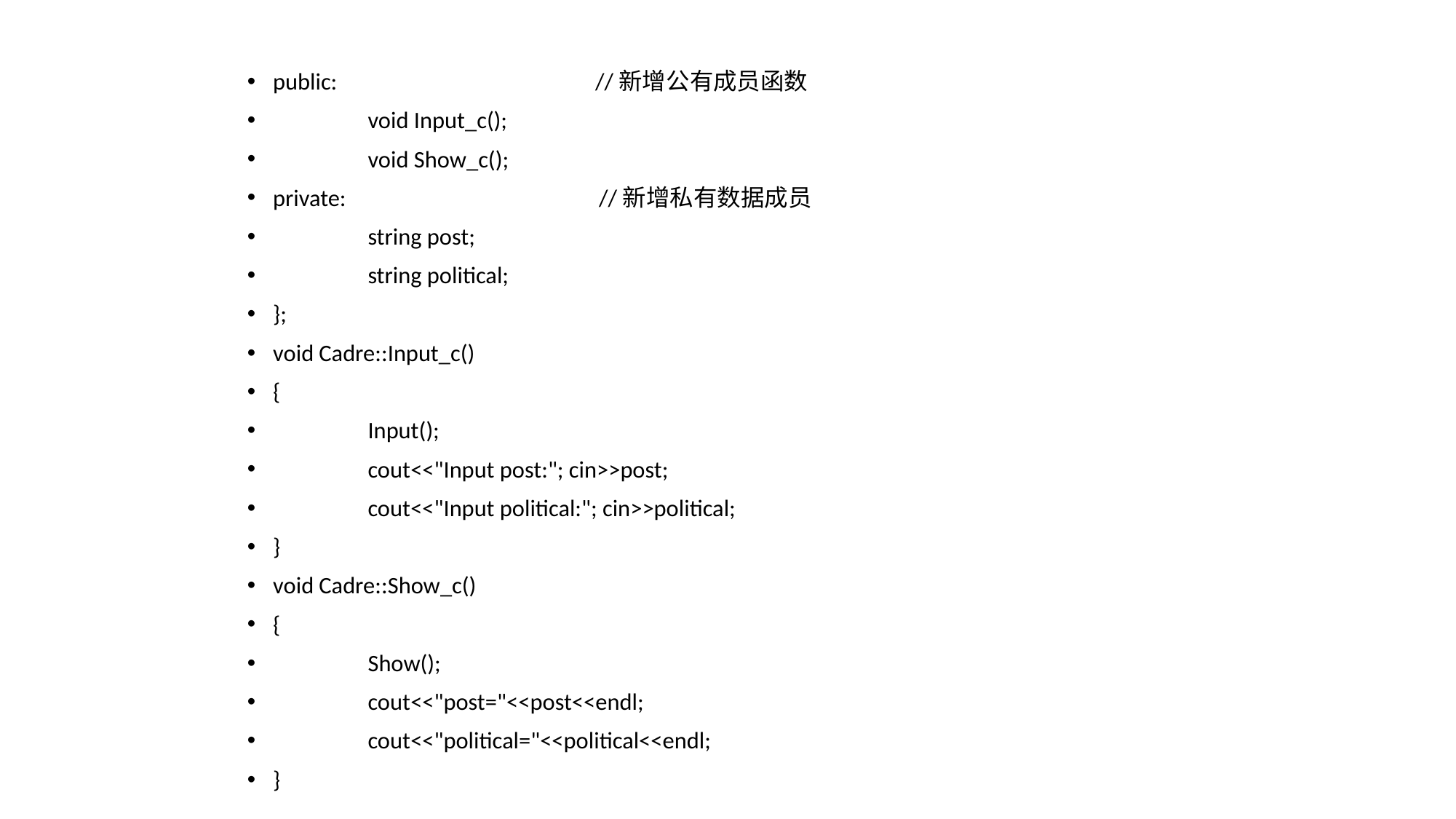

public:                                                 //新增公有成员函数
	void Input_c();
	void Show_c();
private:                                                //新增私有数据成员
	string post;
	string political;
};
void Cadre::Input_c()
{
	Input();
	cout<<"Input post:"; cin>>post;
	cout<<"Input political:"; cin>>political;
}
void Cadre::Show_c()
{
	Show();
	cout<<"post="<<post<<endl;
	cout<<"political="<<political<<endl;
}